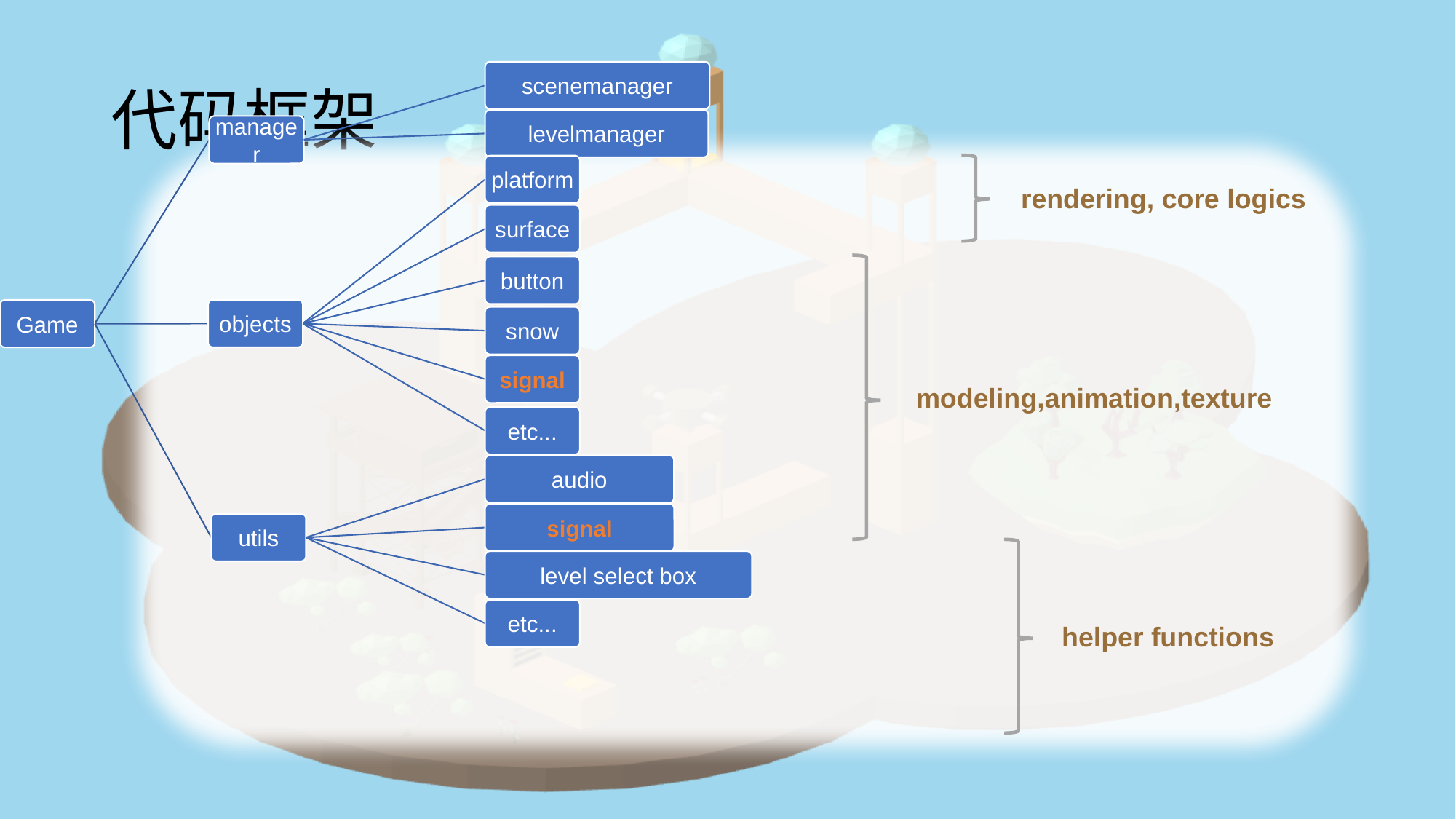

# 代码框架
Game

manager

scenemanager

levelmanager

objects

platform

surface

button

snow

signal

etc...

utils

audio

signal

level select box

etc...

rendering, core logics

modeling,animation,texture

helper functions